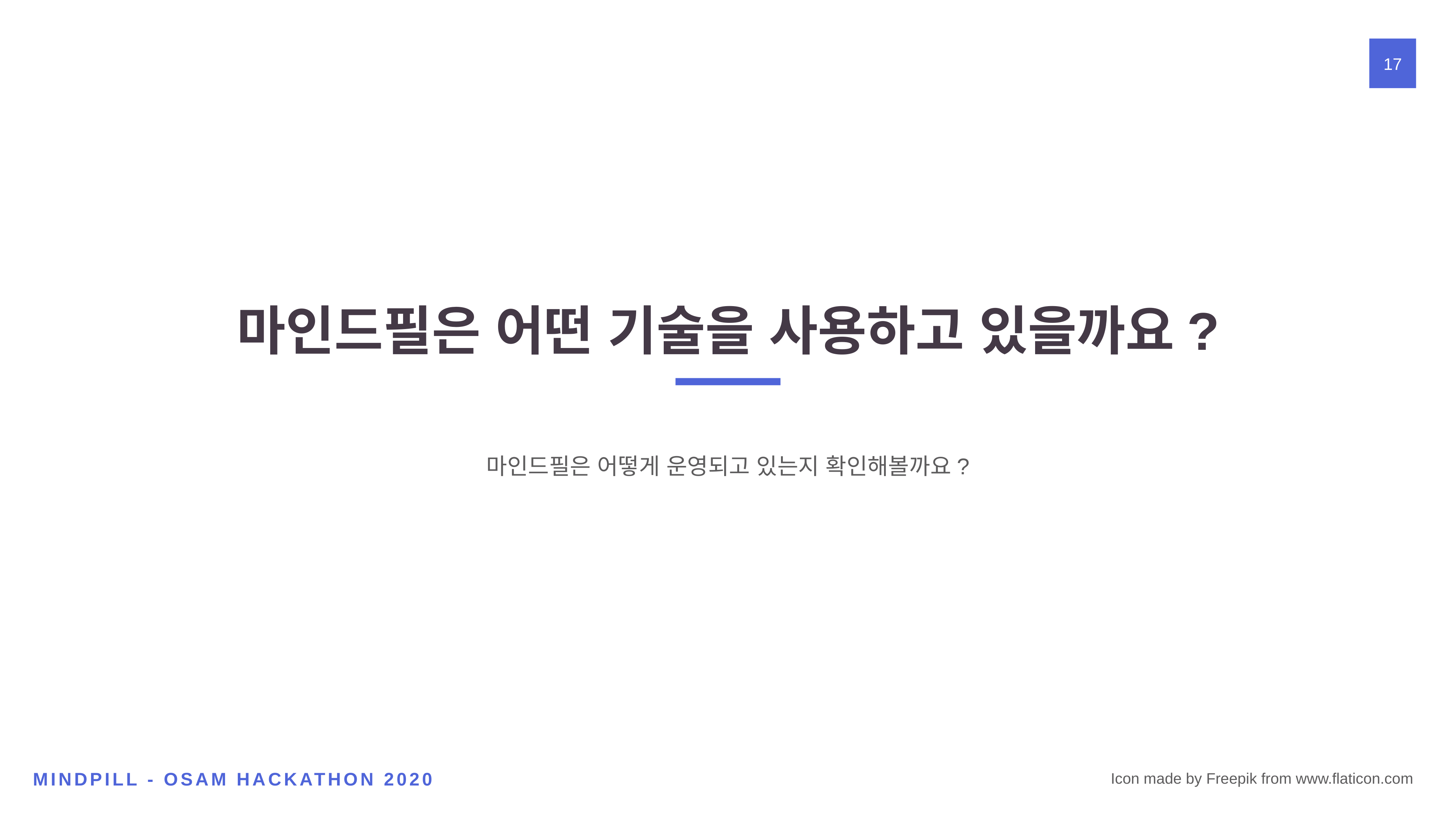

# 마인드필은 어떤 기술을 사용하고 있을까요?
마인드필은 어떻게 운영되고 있는지 확인해볼까요?